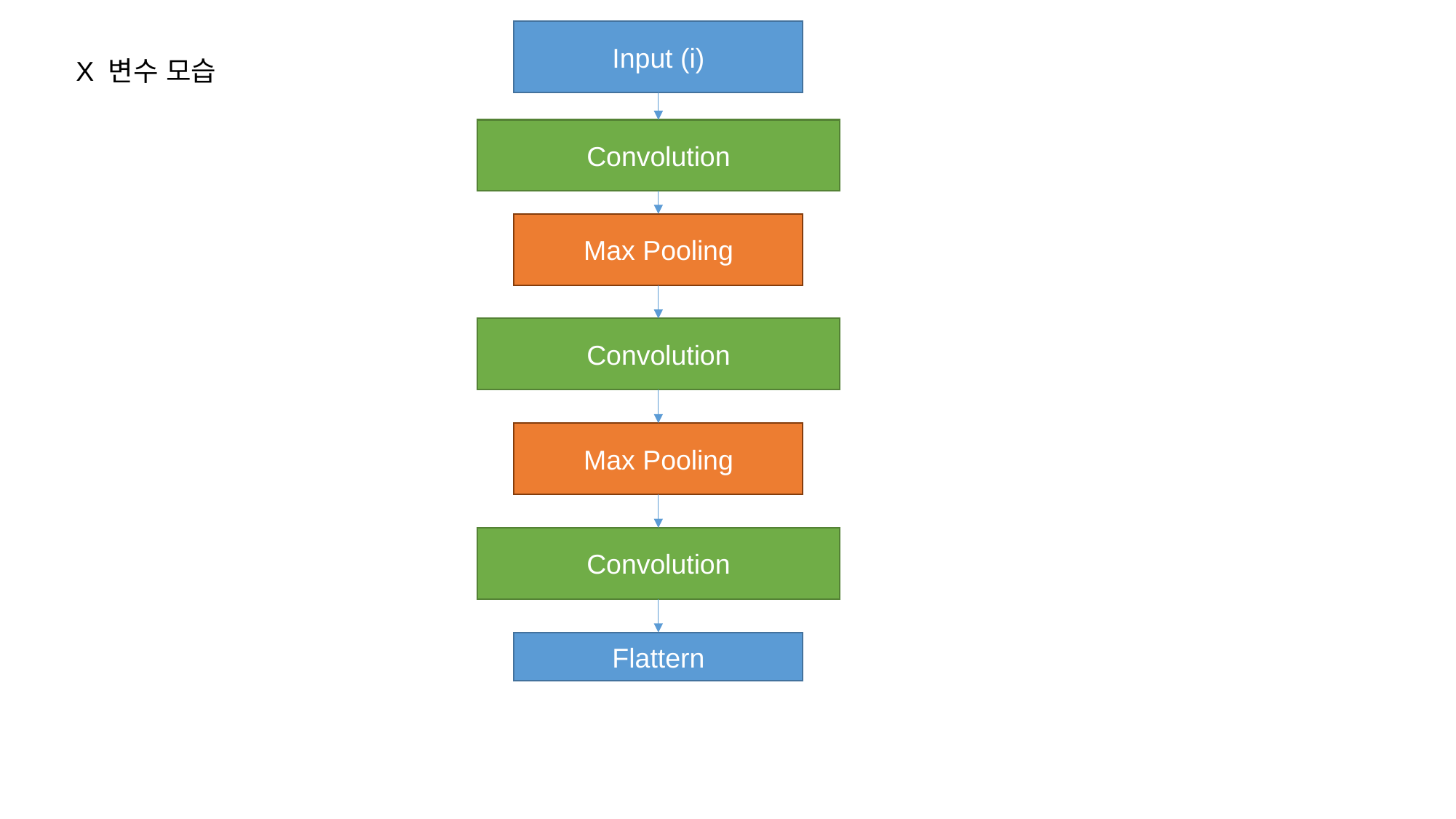

Input (i)
X 변수 모습
Convolution
Max Pooling
Convolution
Max Pooling
Convolution
Flattern